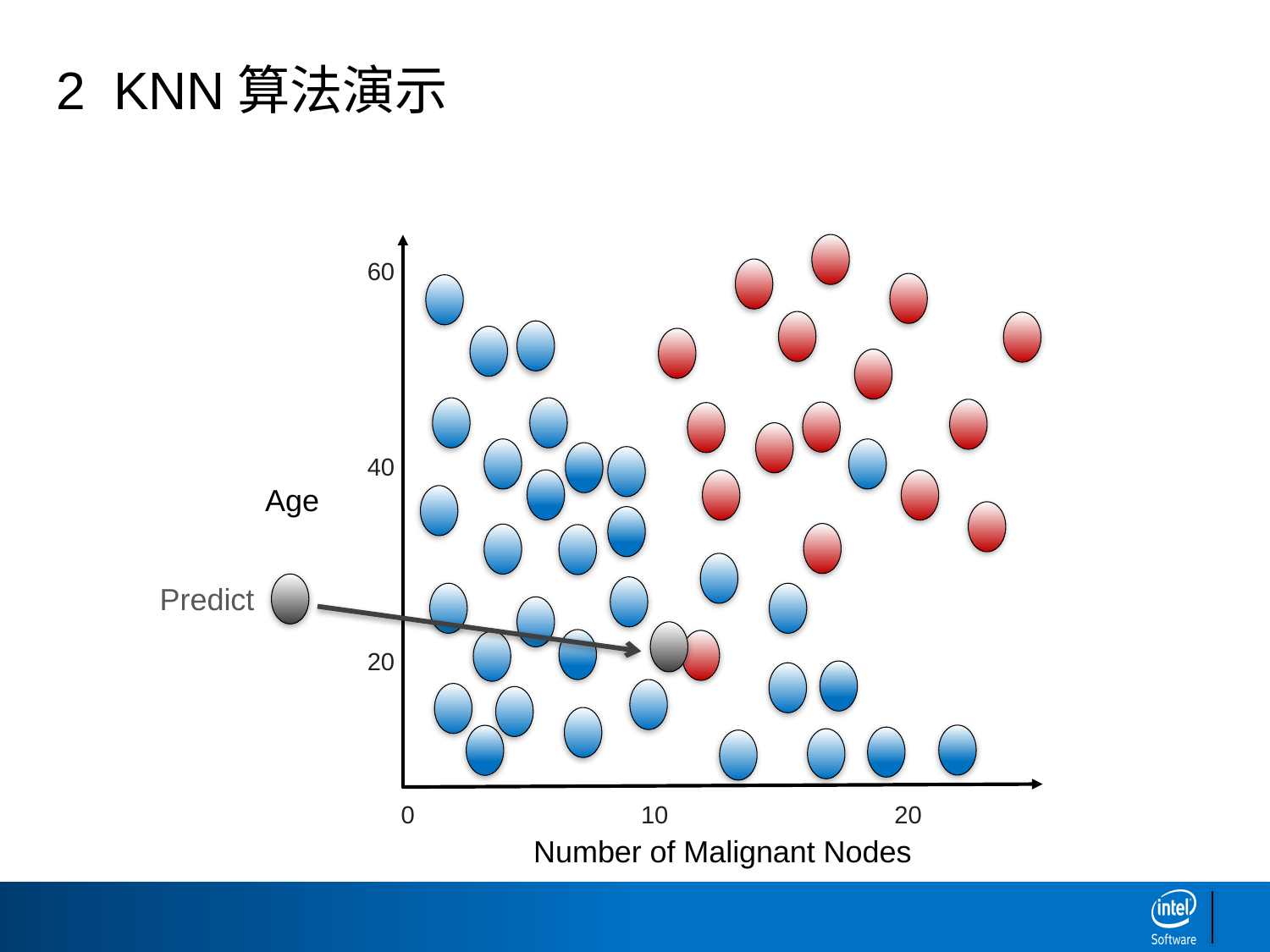

2  KNN算法演示

60

40

Age

Predict

20

0
10
20
Number of Malignant Nodes